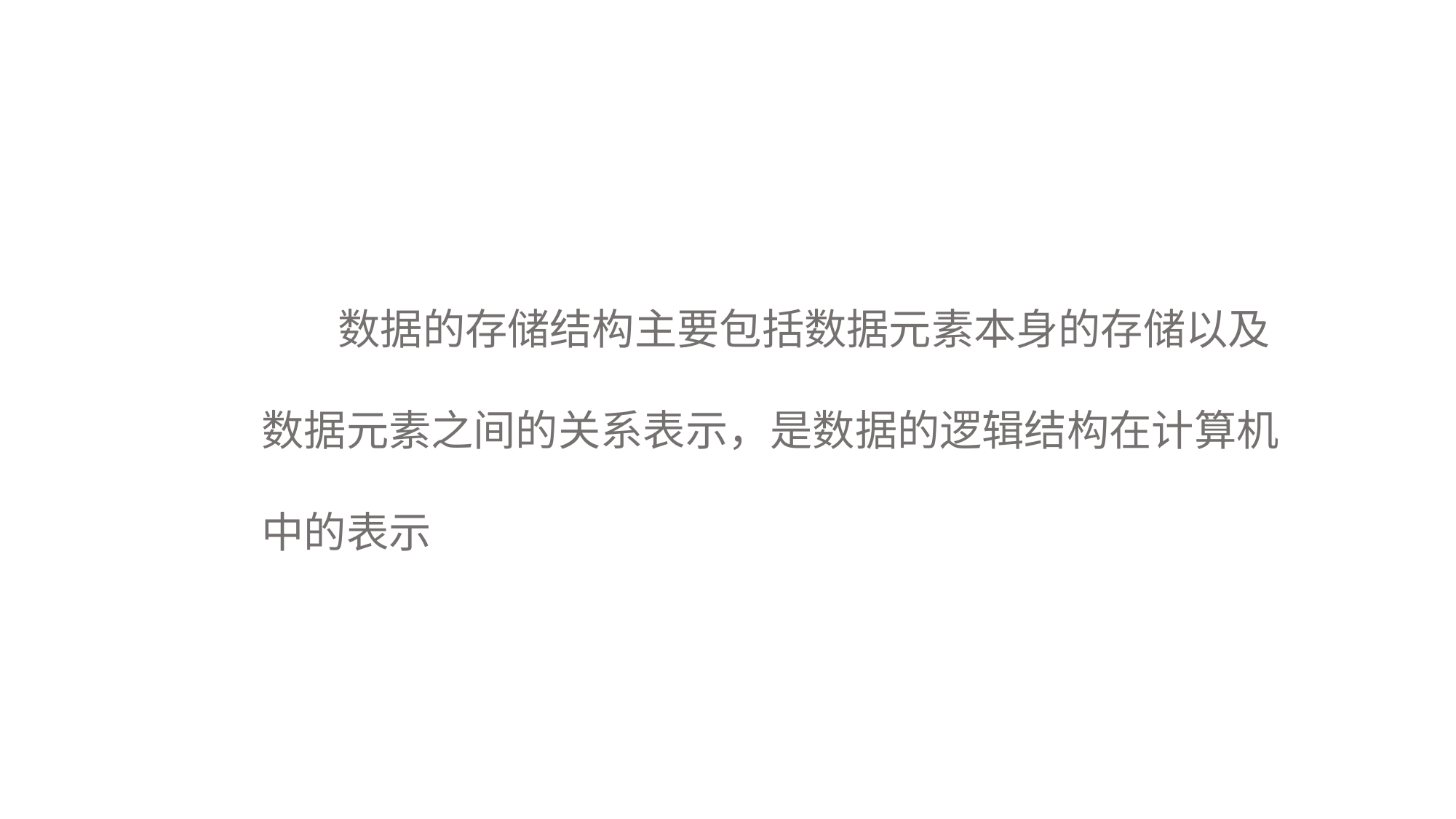

数据的存储结构主要包括数据元素本身的存储以及

数据元素之间的关系表示，是数据的逻辑结构在计算机

中的表示